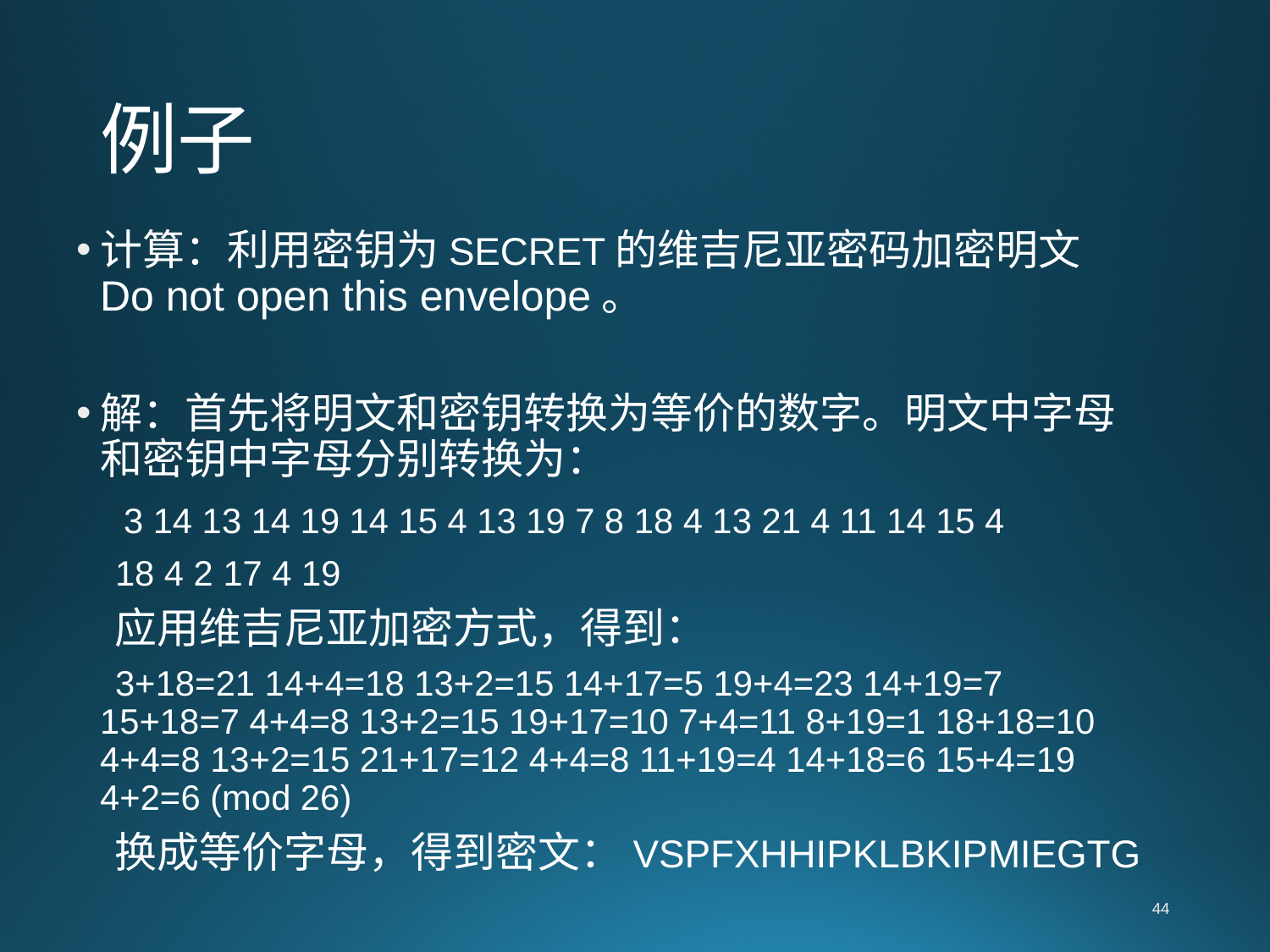

# 例子
计算：利用密钥为SECRET的维吉尼亚密码加密明文Do not open this envelope。

解：首先将明文和密钥转换为等价的数字。明文中字母和密钥中字母分别转换为：
    3 14 13 14 19 14 15 4 13 19 7 8 18 4 13 21 4 11 14 15 4
    18 4 2 17 4 19
   应用维吉尼亚加密方式，得到：
    3+18=21 14+4=18 13+2=15 14+17=5 19+4=23 14+19=7 15+18=7 4+4=8 13+2=15 19+17=10 7+4=11 8+19=1 18+18=10 4+4=8 13+2=15 21+17=12 4+4=8 11+19=4 14+18=6 15+4=19 4+2=6 (mod 26)
   换成等价字母，得到密文：VSPFXHHIPKLBKIPMIEGTG
44